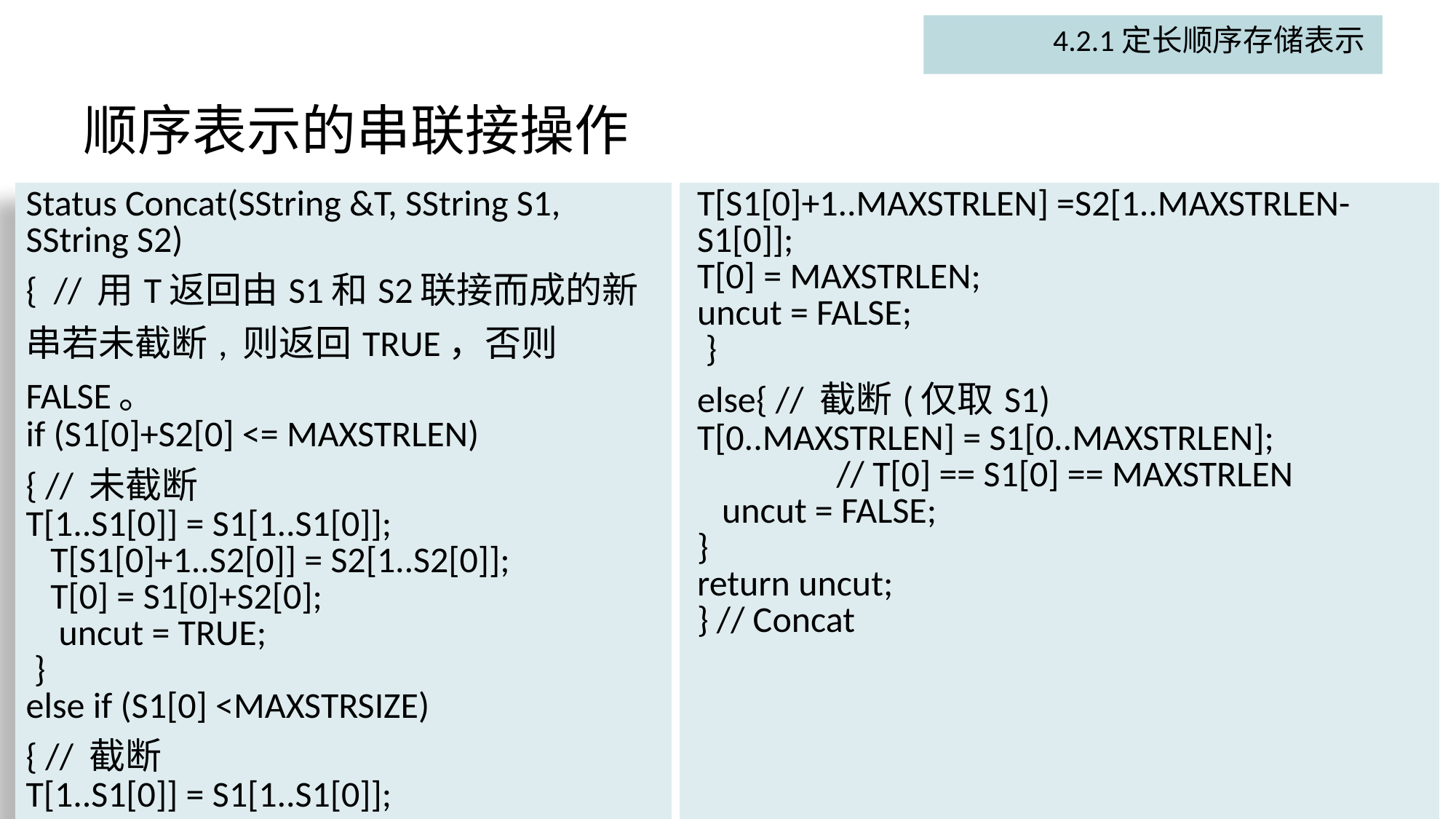

4.2.1定长顺序存储表示

# 顺序表示的串联接操作
| Status Concat(SString &T, SString S1, SString S2) { // 用T返回由S1和S2联接而成的新串若未截断, 则返回TRUE，否则FALSE。 if (S1[0]+S2[0] <= MAXSTRLEN) { // 未截断 T[1..S1[0]] = S1[1..S1[0]]; T[S1[0]+1..S2[0]] = S2[1..S2[0]]; T[0] = S1[0]+S2[0]; uncut = TRUE; } else if (S1[0] <MAXSTRSIZE) { // 截断 T[1..S1[0]] = S1[1..S1[0]]; | T[S1[0]+1..MAXSTRLEN] =S2[1..MAXSTRLEN-S1[0]]; T[0] = MAXSTRLEN; uncut = FALSE; } else{ // 截断(仅取S1) T[0..MAXSTRLEN] = S1[0..MAXSTRLEN]; // T[0] == S1[0] == MAXSTRLEN uncut = FALSE; } return uncut; } // Concat |
| --- | --- |